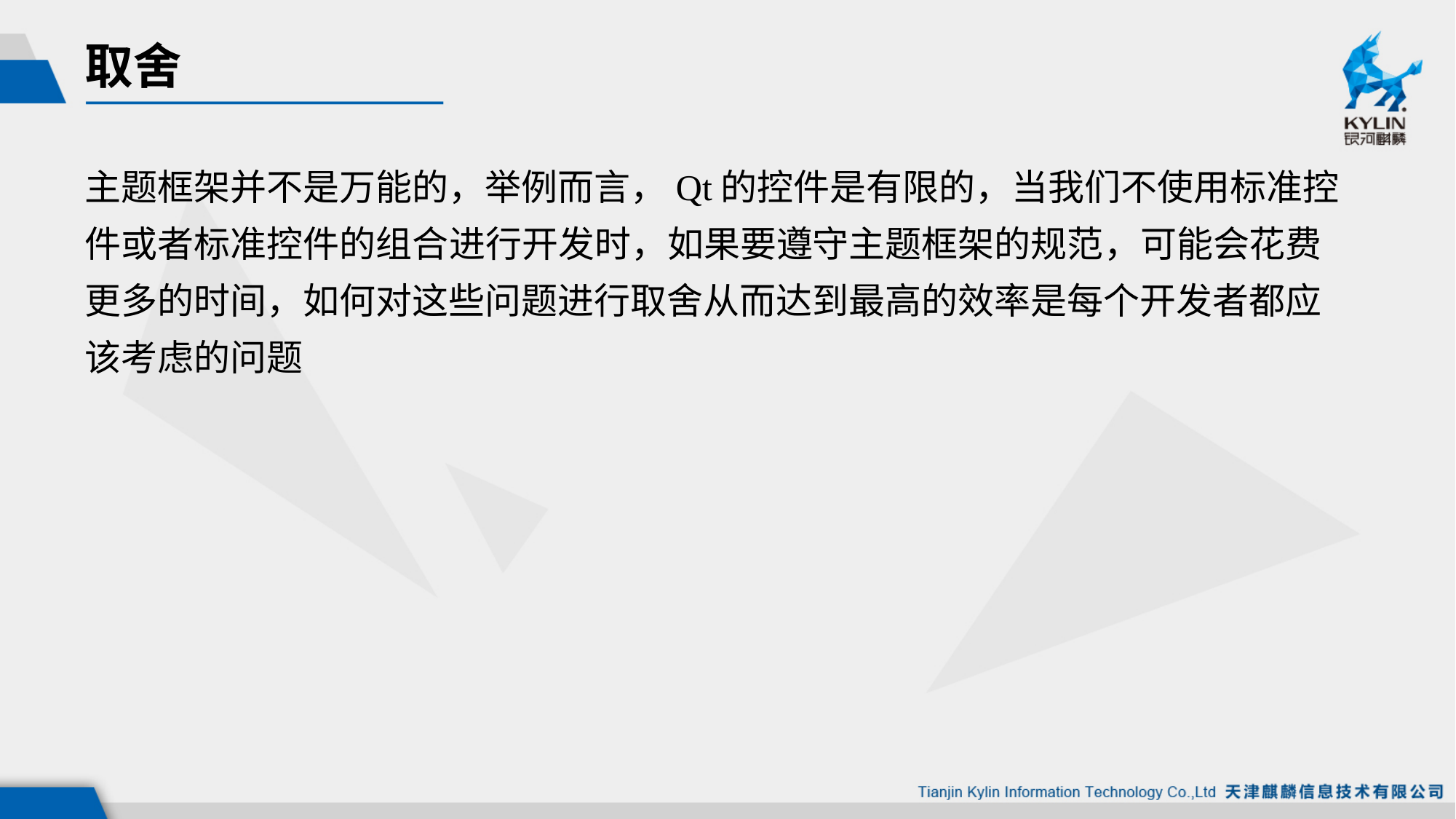

# 取舍
主题框架并不是万能的，举例而言，Qt的控件是有限的，当我们不使用标准控件或者标准控件的组合进行开发时，如果要遵守主题框架的规范，可能会花费更多的时间，如何对这些问题进行取舍从而达到最高的效率是每个开发者都应该考虑的问题